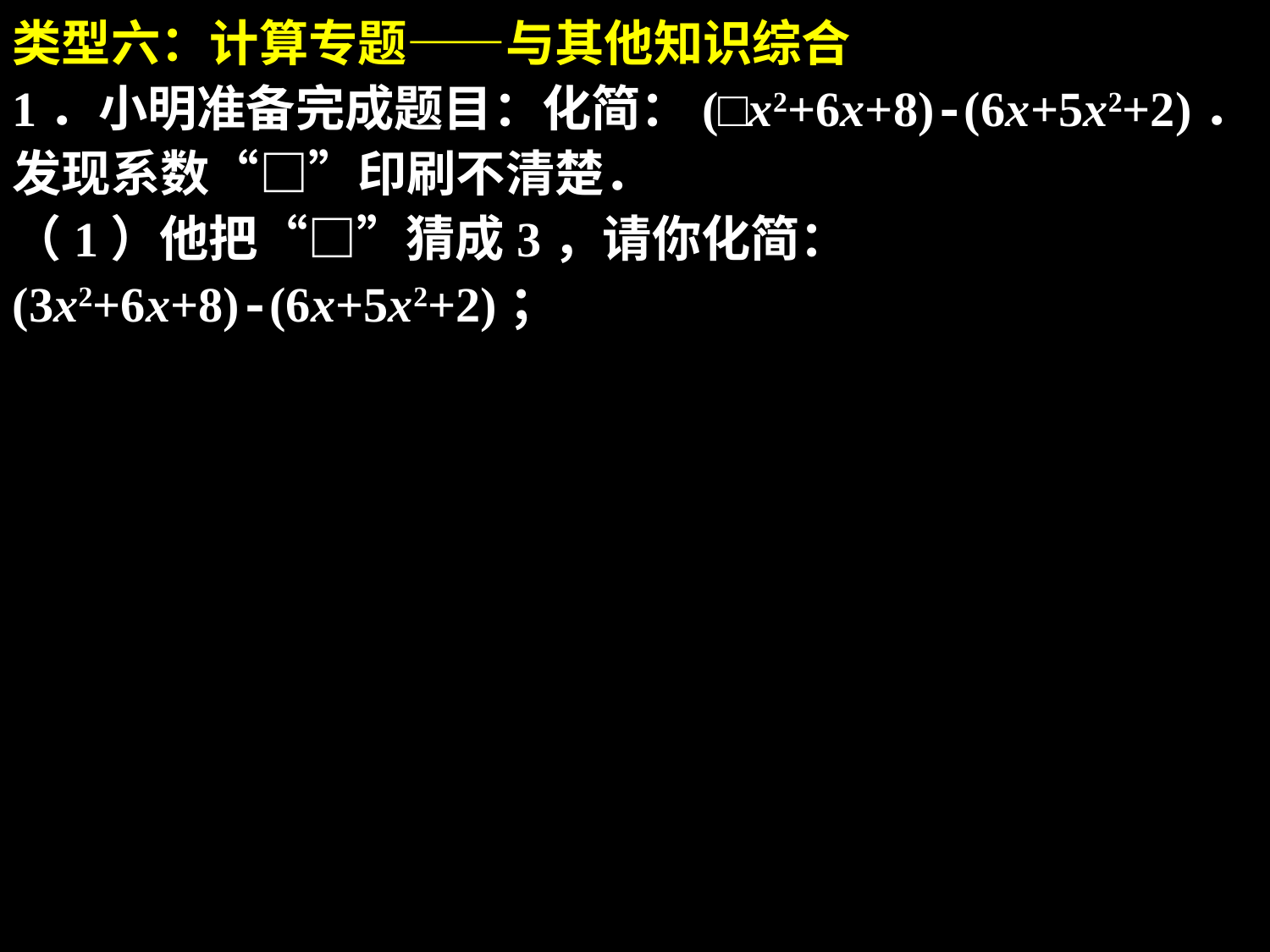

类型六：计算专题——与其他知识综合
1．小明准备完成题目：化简：(□x2+6x+8)-(6x+5x2+2)．
发现系数“□”印刷不清楚．
（1）他把“□”猜成3，请你化简：
(3x2+6x+8)-(6x+5x2+2)；